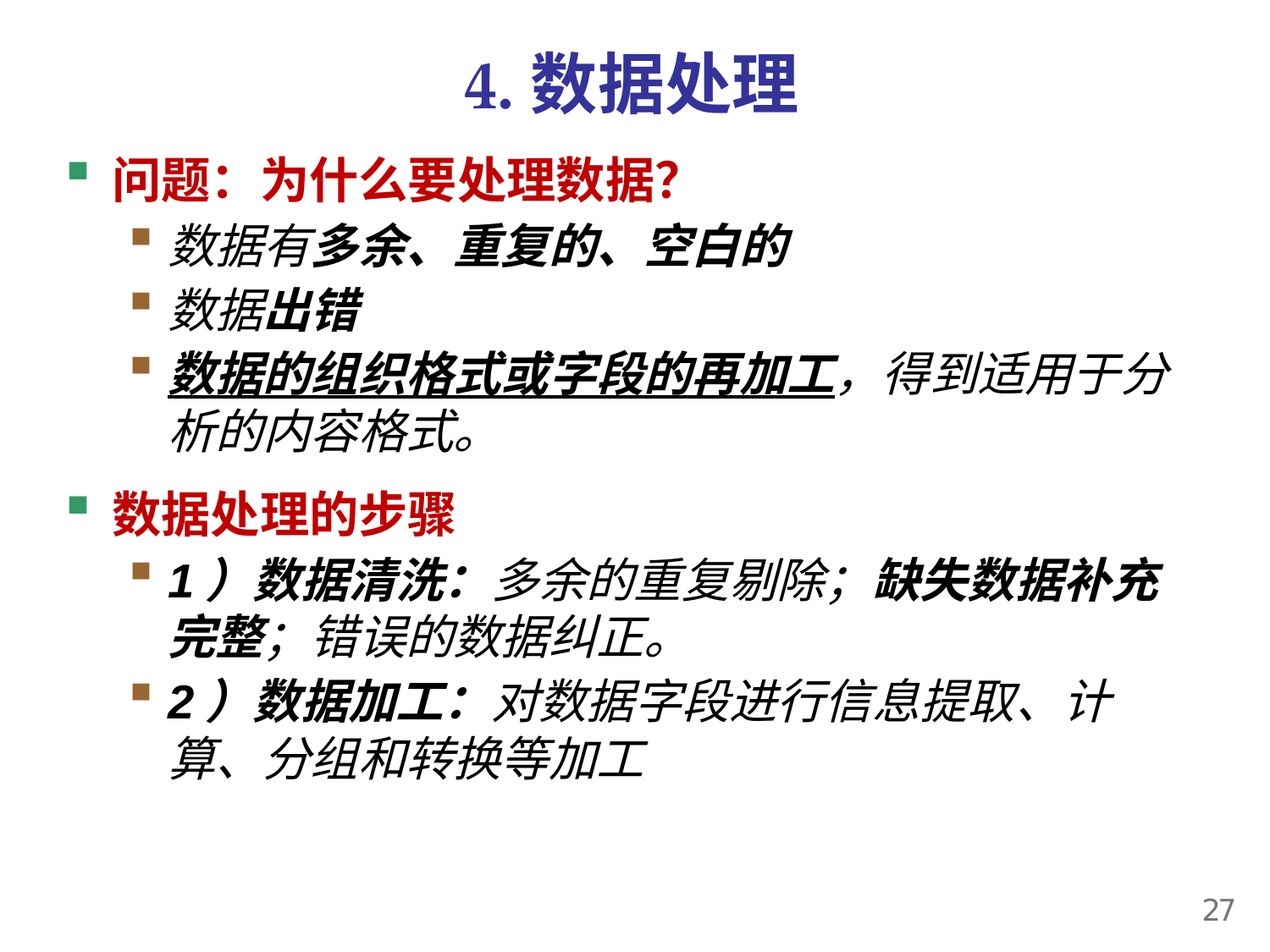

# 4.数据处理
问题：为什么要处理数据？
数据有多余、重复的、空白的
数据出错
数据的组织格式或字段的再加工，得到适用于分析的内容格式。
数据处理的步骤
1）数据清洗：多余的重复剔除；缺失数据补充完整；错误的数据纠正。
2）数据加工：对数据字段进行信息提取、计算、分组和转换等加工
27